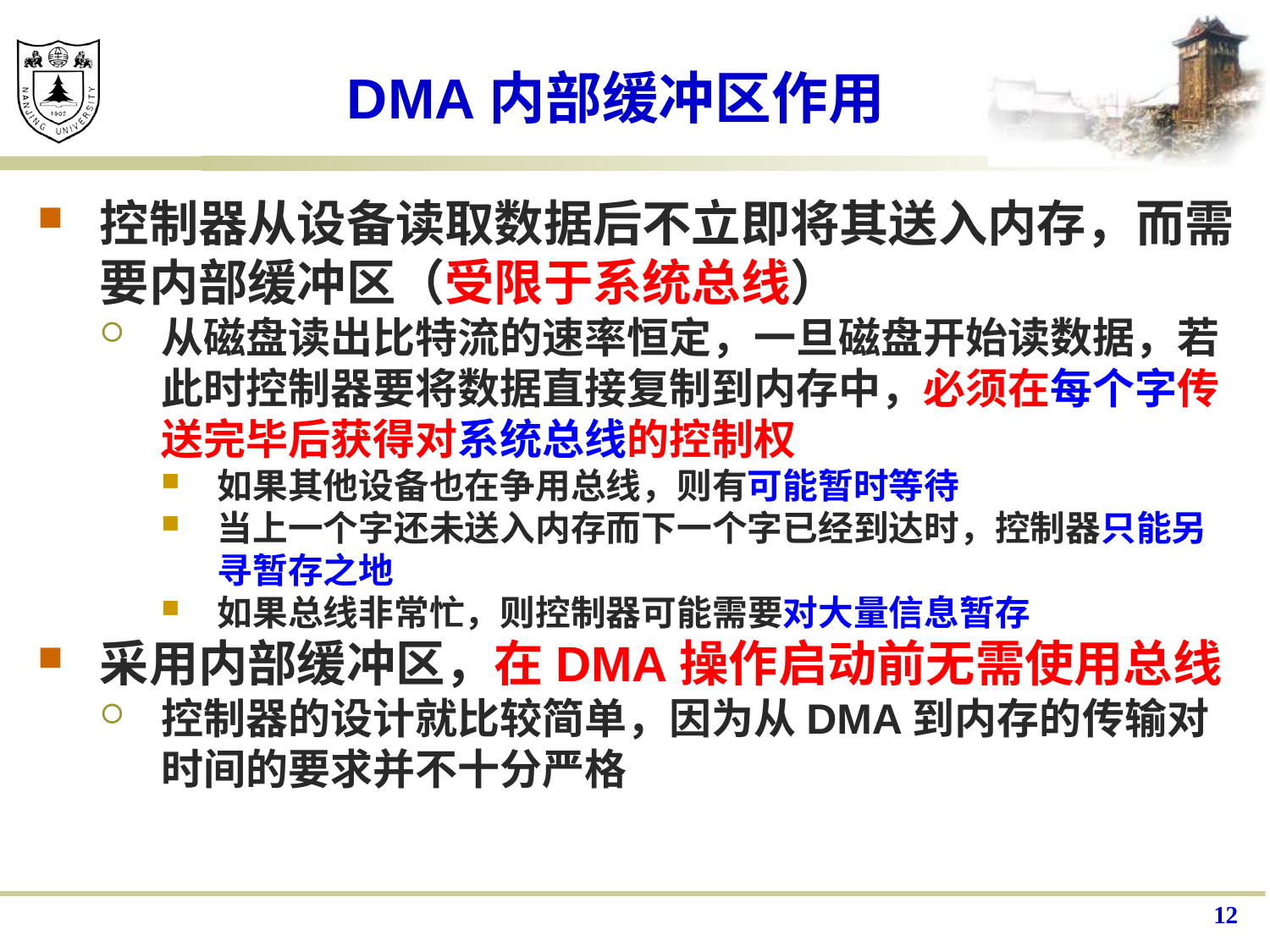

# DMA内部缓冲区作用
控制器从设备读取数据后不立即将其送入内存，而需要内部缓冲区（受限于系统总线）
从磁盘读出比特流的速率恒定，一旦磁盘开始读数据，若此时控制器要将数据直接复制到内存中，必须在每个字传送完毕后获得对系统总线的控制权
如果其他设备也在争用总线，则有可能暂时等待
当上一个字还未送入内存而下一个字已经到达时，控制器只能另寻暂存之地
如果总线非常忙，则控制器可能需要对大量信息暂存
采用内部缓冲区，在DMA操作启动前无需使用总线
控制器的设计就比较简单，因为从DMA到内存的传输对时间的要求并不十分严格
12